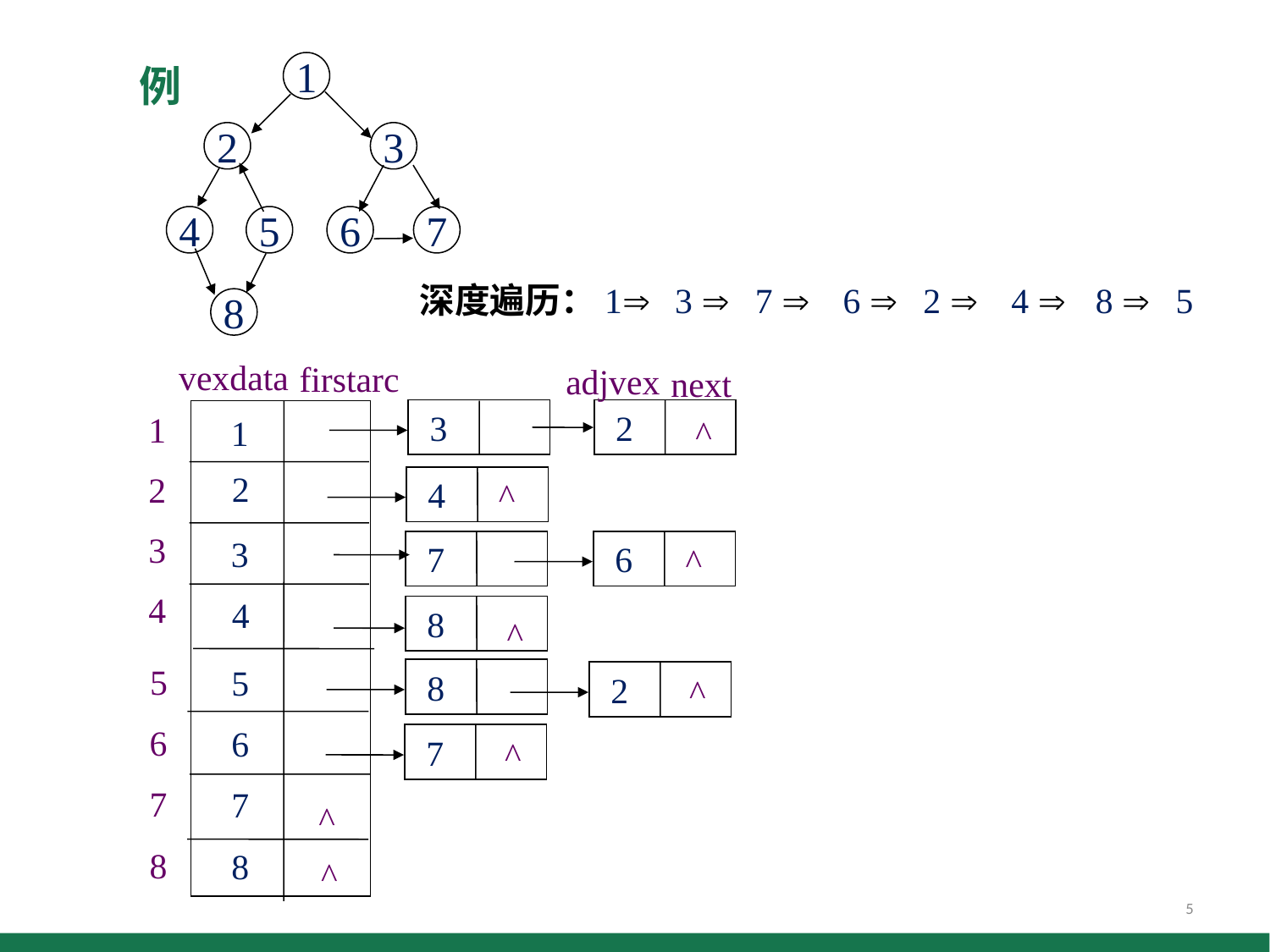

例
1

2
3

4
5
6
7

8
深度遍历：1⇒
3 ⇒
7 ⇒
6 ⇒
2 ⇒
4 ⇒
8 ⇒
5
vexdata
firstarc
adjvex
next
 2

 3

1
1
^

2
2

 4

^
3

3
 7

 6

^

4

4
 8

^

5
5
 8

 2

^

6
6
 7

^

7
7
^
8
8

^
5